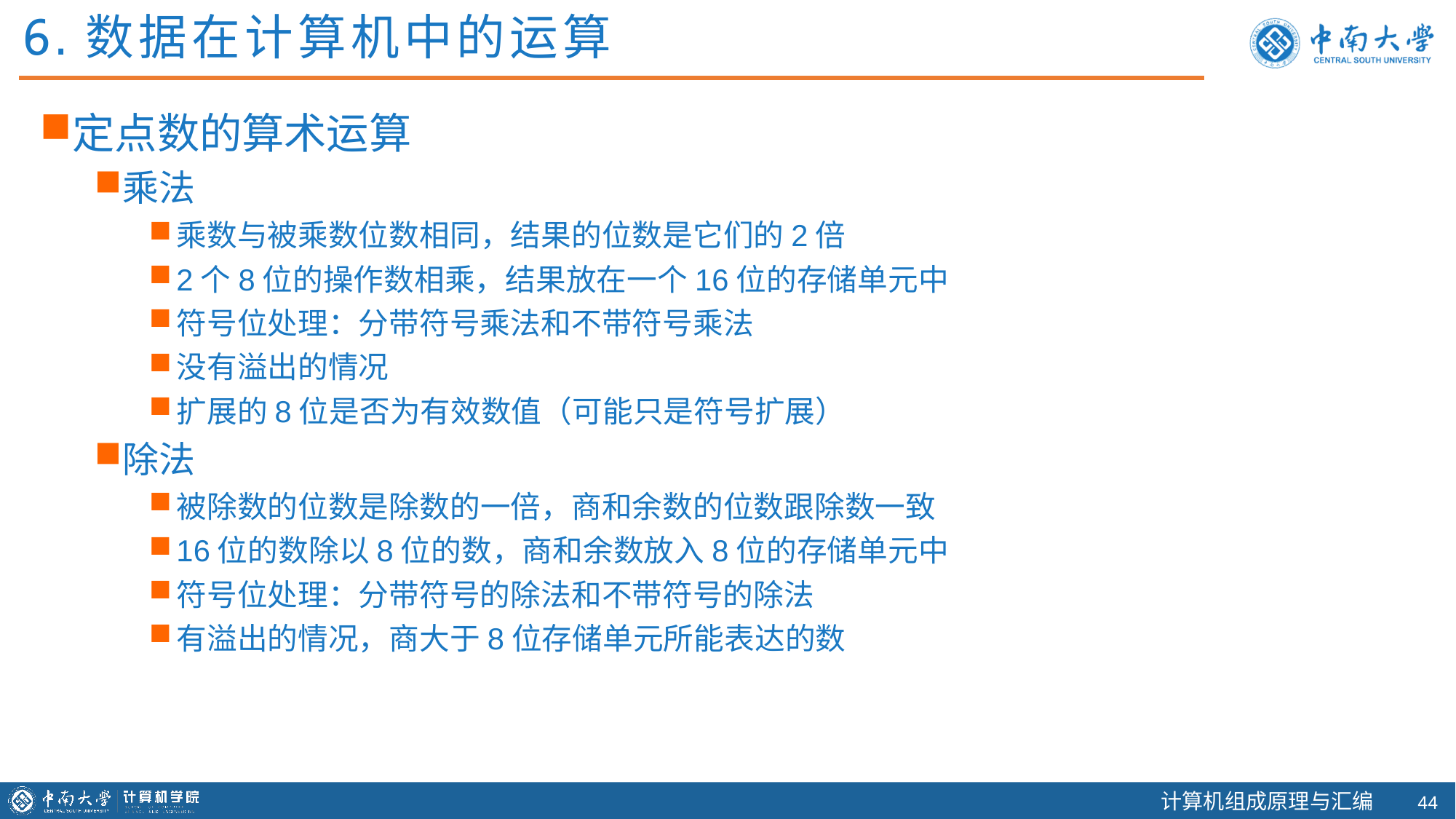

6.数据在计算机中的运算
定点数的算术运算
乘法
乘数与被乘数位数相同，结果的位数是它们的2倍
2个8位的操作数相乘，结果放在一个16位的存储单元中
符号位处理：分带符号乘法和不带符号乘法
没有溢出的情况
扩展的8位是否为有效数值（可能只是符号扩展）
除法
被除数的位数是除数的一倍，商和余数的位数跟除数一致
16位的数除以8位的数，商和余数放入8位的存储单元中
符号位处理：分带符号的除法和不带符号的除法
有溢出的情况，商大于8位存储单元所能表达的数

44